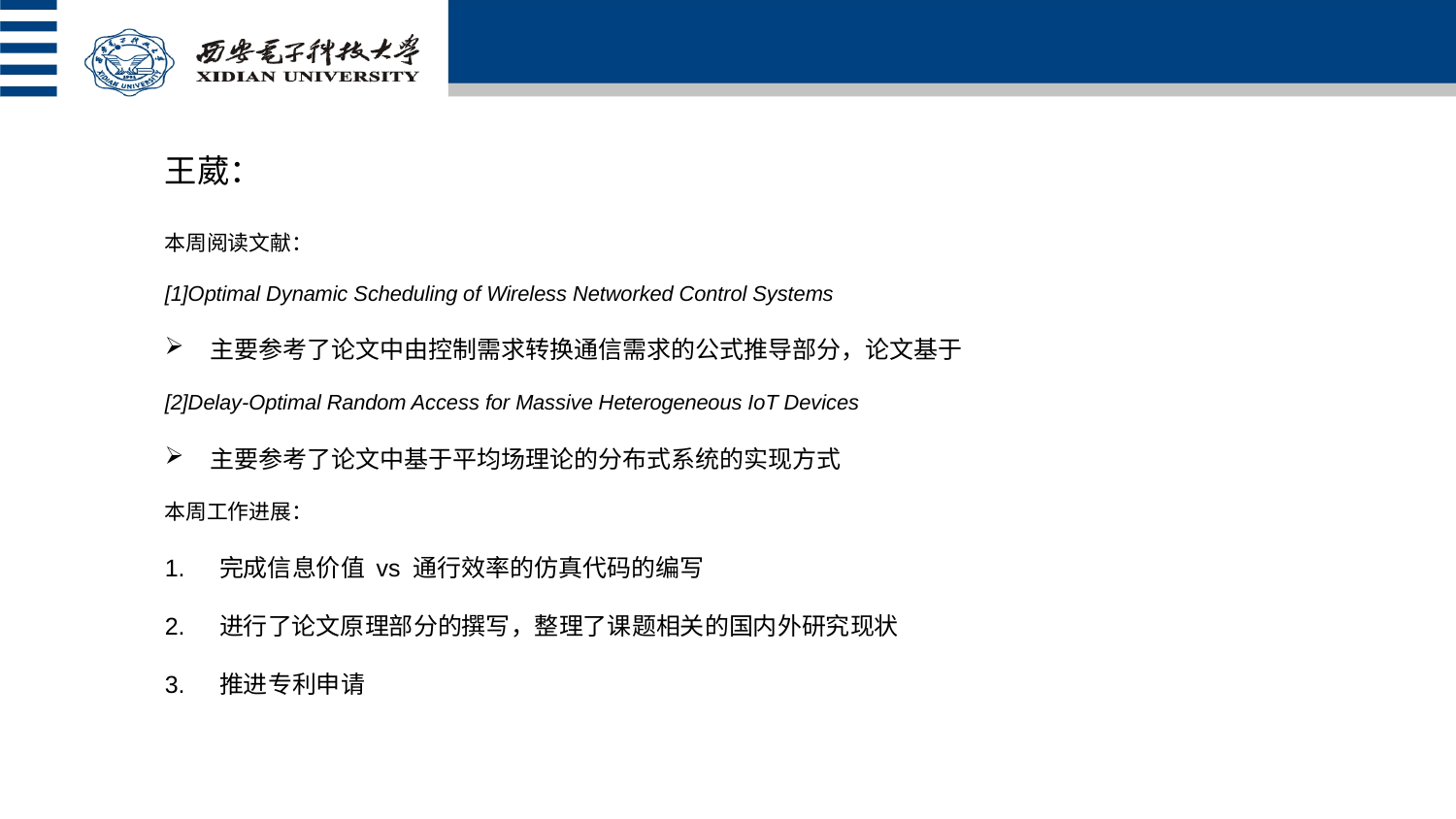

王葳：
本周阅读文献：
[1]Optimal Dynamic Scheduling of Wireless Networked Control Systems
主要参考了论文中由控制需求转换通信需求的公式推导部分，论文基于
[2]Delay-Optimal Random Access for Massive Heterogeneous IoT Devices
主要参考了论文中基于平均场理论的分布式系统的实现方式
本周工作进展：
完成信息价值 vs 通行效率的仿真代码的编写
进行了论文原理部分的撰写，整理了课题相关的国内外研究现状
推进专利申请